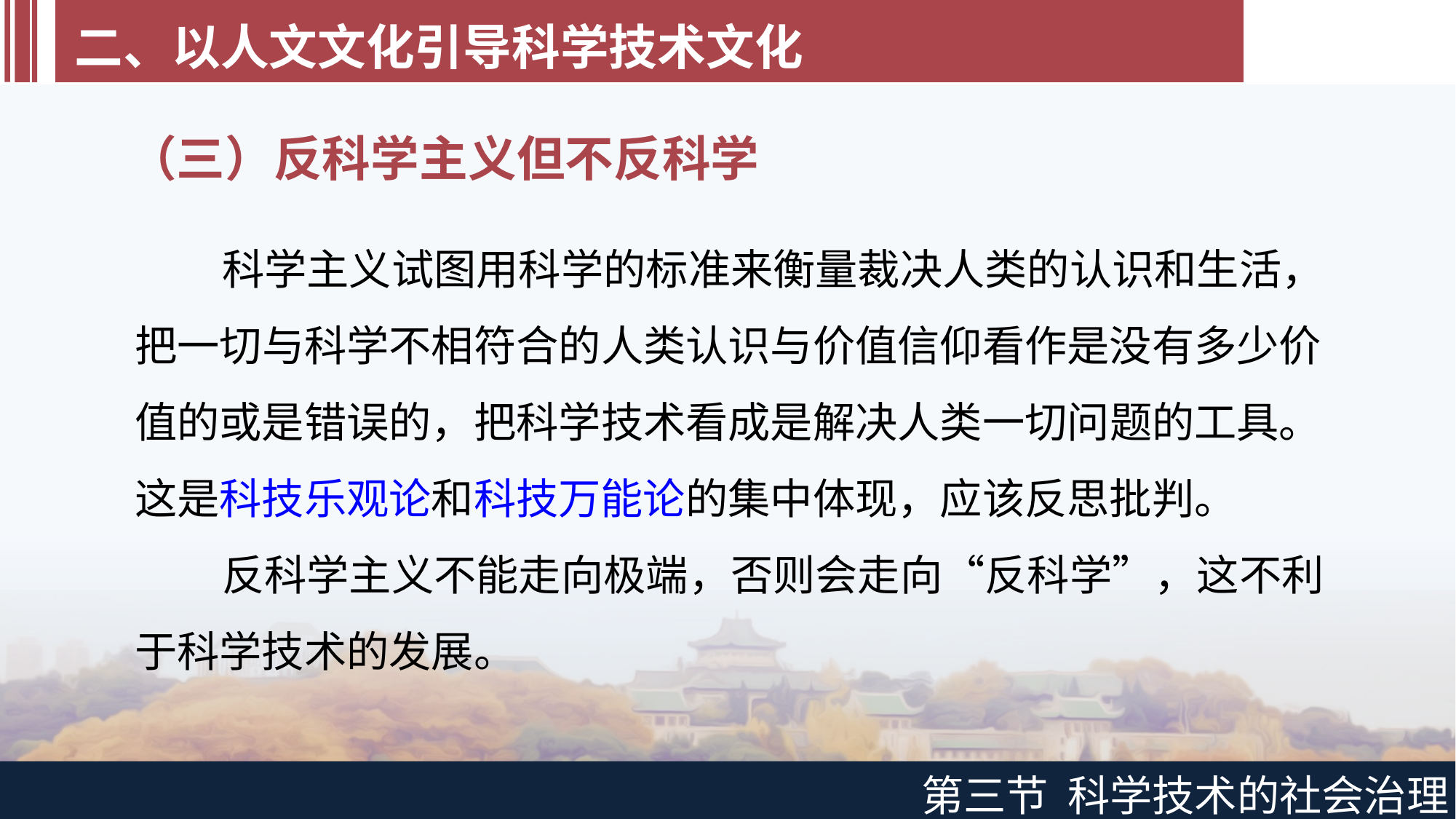

二、以人文文化引导科学技术文化
（三）反科学主义但不反科学
科学主义试图用科学的标准来衡量裁决人类的认识和生活，把一切与科学不相符合的人类认识与价值信仰看作是没有多少价值的或是错误的，把科学技术看成是解决人类一切问题的工具。这是科技乐观论和科技万能论的集中体现，应该反思批判。
反科学主义不能走向极端，否则会走向“反科学”，这不利于科学技术的发展。
第三节  科学技术的社会治理